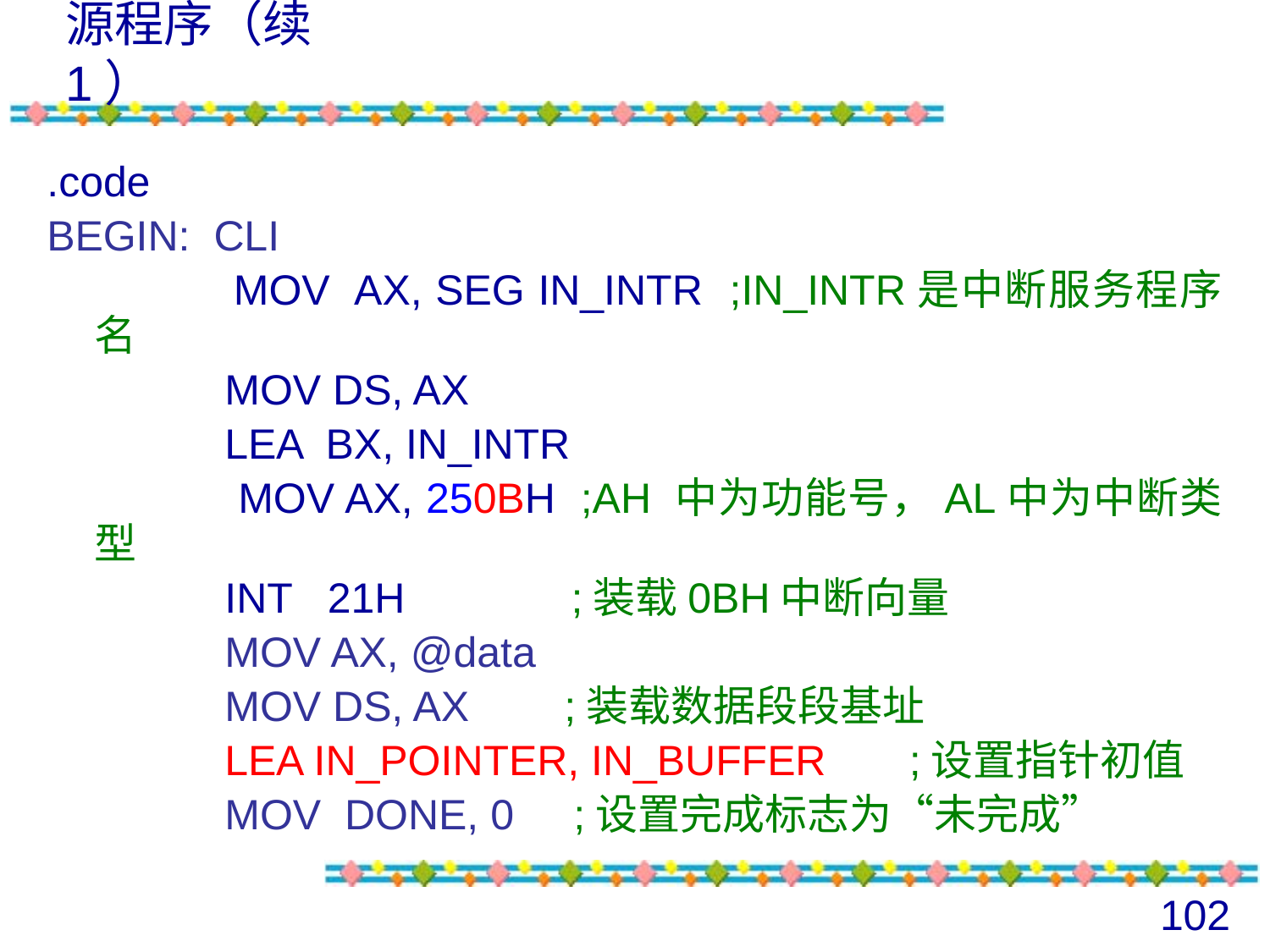

源程序（续1）
.code
BEGIN:  CLI
              MOV  AX, SEG IN_INTR  ;IN_INTR是中断服务程序名
               MOV DS, AX
               LEA  BX, IN_INTR
               MOV AX, 250BH  ;AH 中为功能号，AL中为中断类型
               INT   21H              ;装载0BH中断向量
               MOV AX, @data
               MOV DS, AX        ;装载数据段段基址
               LEA IN_POINTER, IN_BUFFER       ;设置指针初值
               MOV  DONE, 0     ;设置完成标志为“未完成”